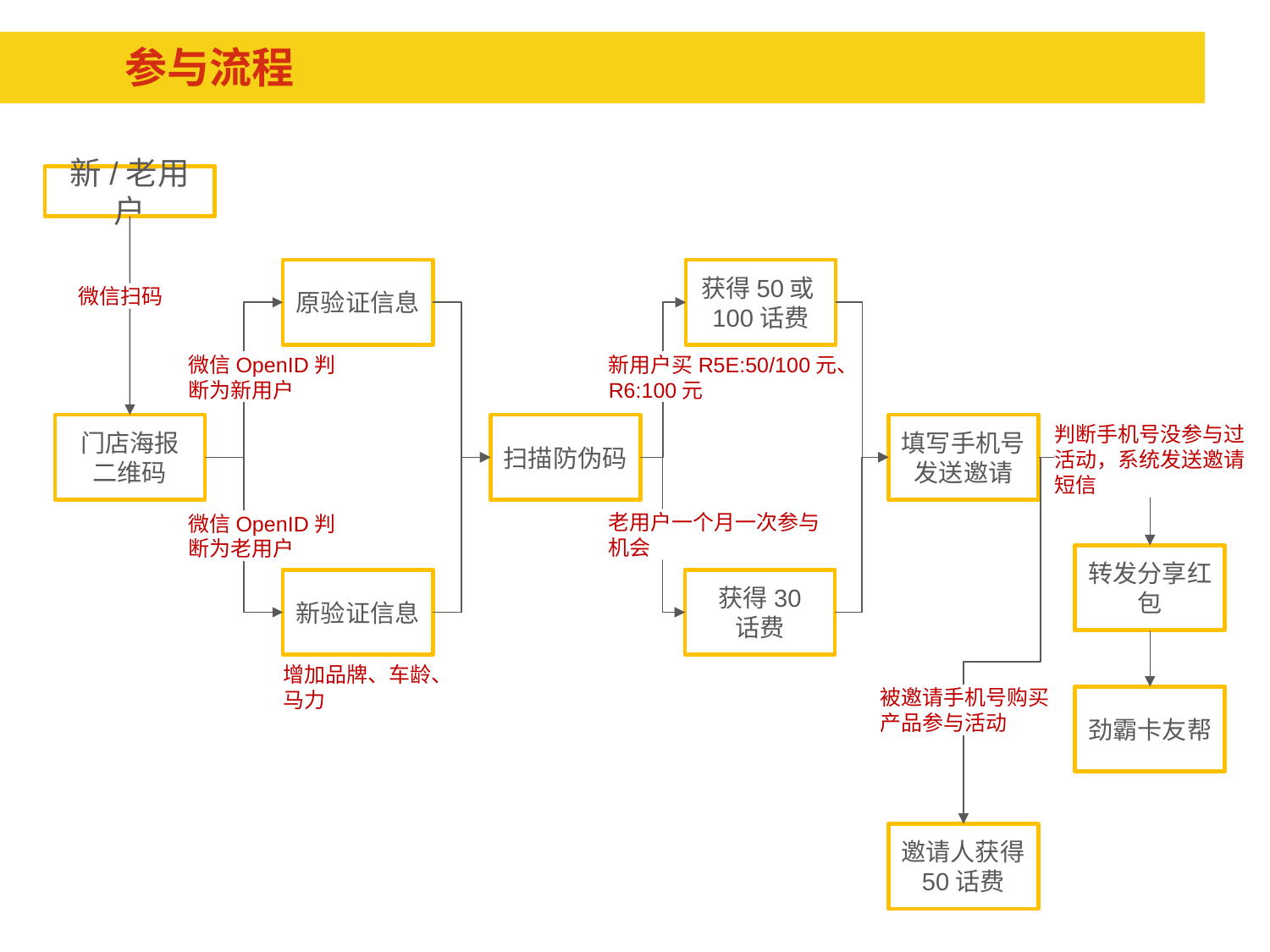

# 参与流程
新/老用户
原验证信息
获得50或100话费
微信扫码
微信OpenID判断为新用户
新用户买R5E:50/100元、R6:100元
门店海报
二维码
扫描防伪码
填写手机号发送邀请
判断手机号没参与过活动，系统发送邀请短信
老用户一个月一次参与机会
微信OpenID判断为老用户
转发分享红包
新验证信息
获得30
话费
增加品牌、车龄、马力
被邀请手机号购买产品参与活动
劲霸卡友帮
邀请人获得50话费